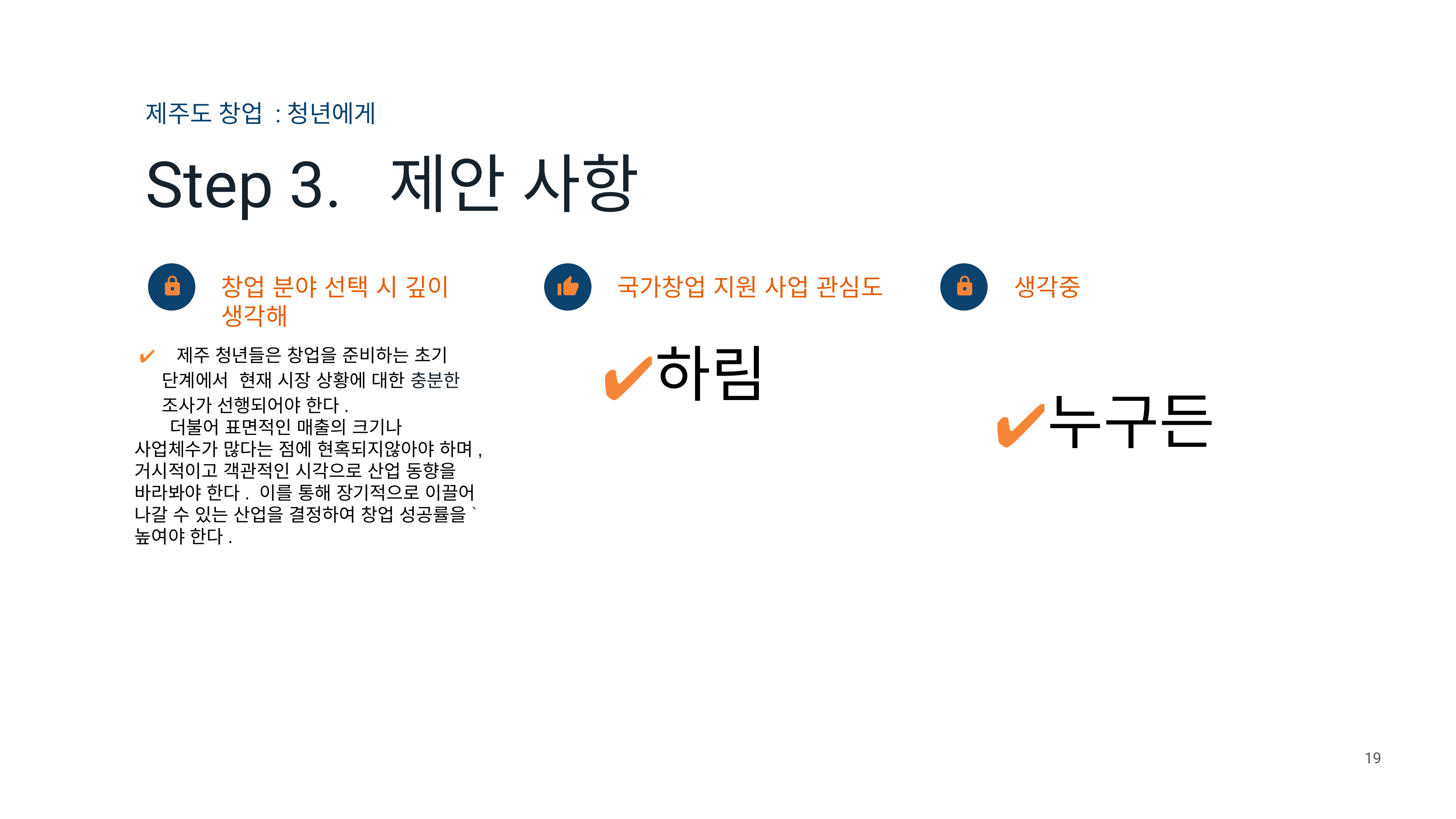

제주도 창업 :청년에게
Step 3.  제안 사항

창업 분야 선택 시 깊이 생각해

국가창업 지원 사업 관심도
하림
생각중

누구든

  제주 청년들은 창업을 준비하는 초기 단계에서  현재 시장 상황에 대한 충분한 조사가 선행되어야 한다.
      더불어 표면적인 매출의 크기나            사업체수가 많다는 점에 현혹되지않아야 하며, 거시적이고 객관적인 시각으로 산업 동향을 바라봐야 한다. 이를 통해 장기적으로 이끌어 나갈 수 있는 산업을 결정하여 창업 성공률을 높여야 한다.

 `
19